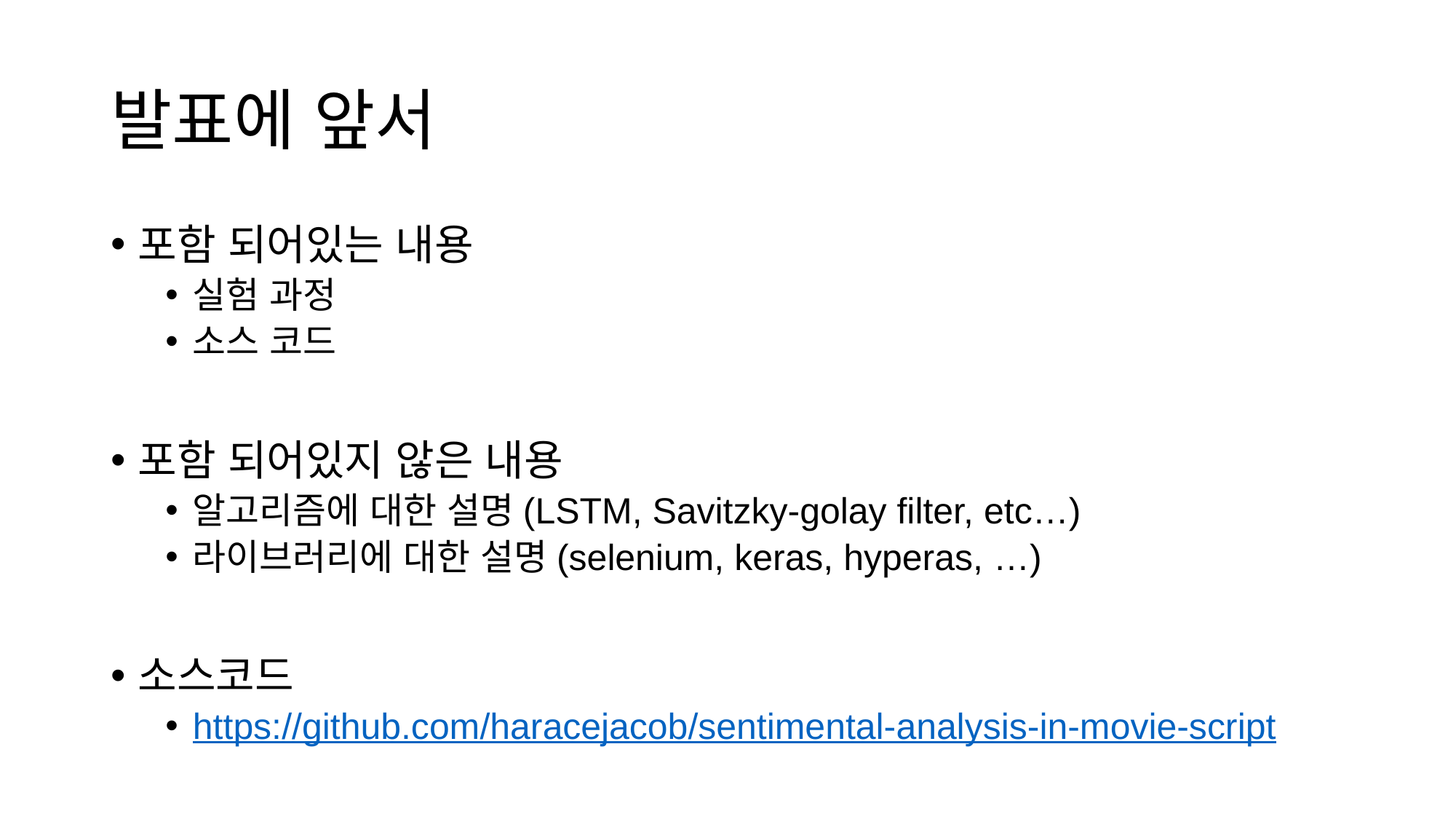

# 발표에 앞서
포함 되어있는 내용
실험 과정
소스 코드

포함 되어있지 않은 내용
알고리즘에 대한 설명(LSTM, Savitzky-golay filter, etc…)
라이브러리에 대한 설명(selenium, keras, hyperas, …)

소스코드
https://github.com/haracejacob/sentimental-analysis-in-movie-script